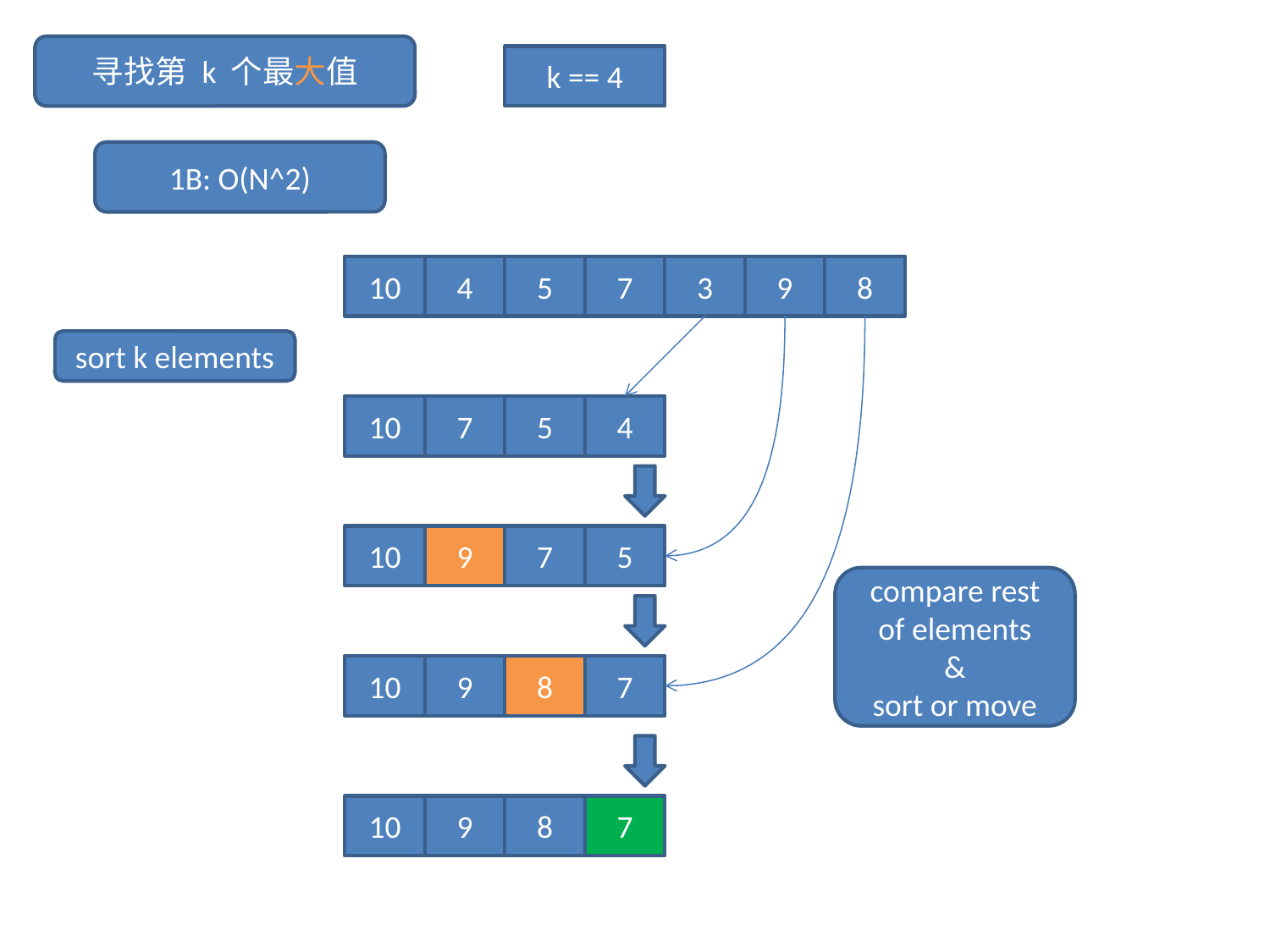

寻找第 k 个最大值
k == 4
1B: O(N^2)
10
4
5
7
3
9
8
sort k elements
10
7
5
4

10
9
7
5
compare rest of elements
&
sort or move

10
9
8
7

10
9
8
7